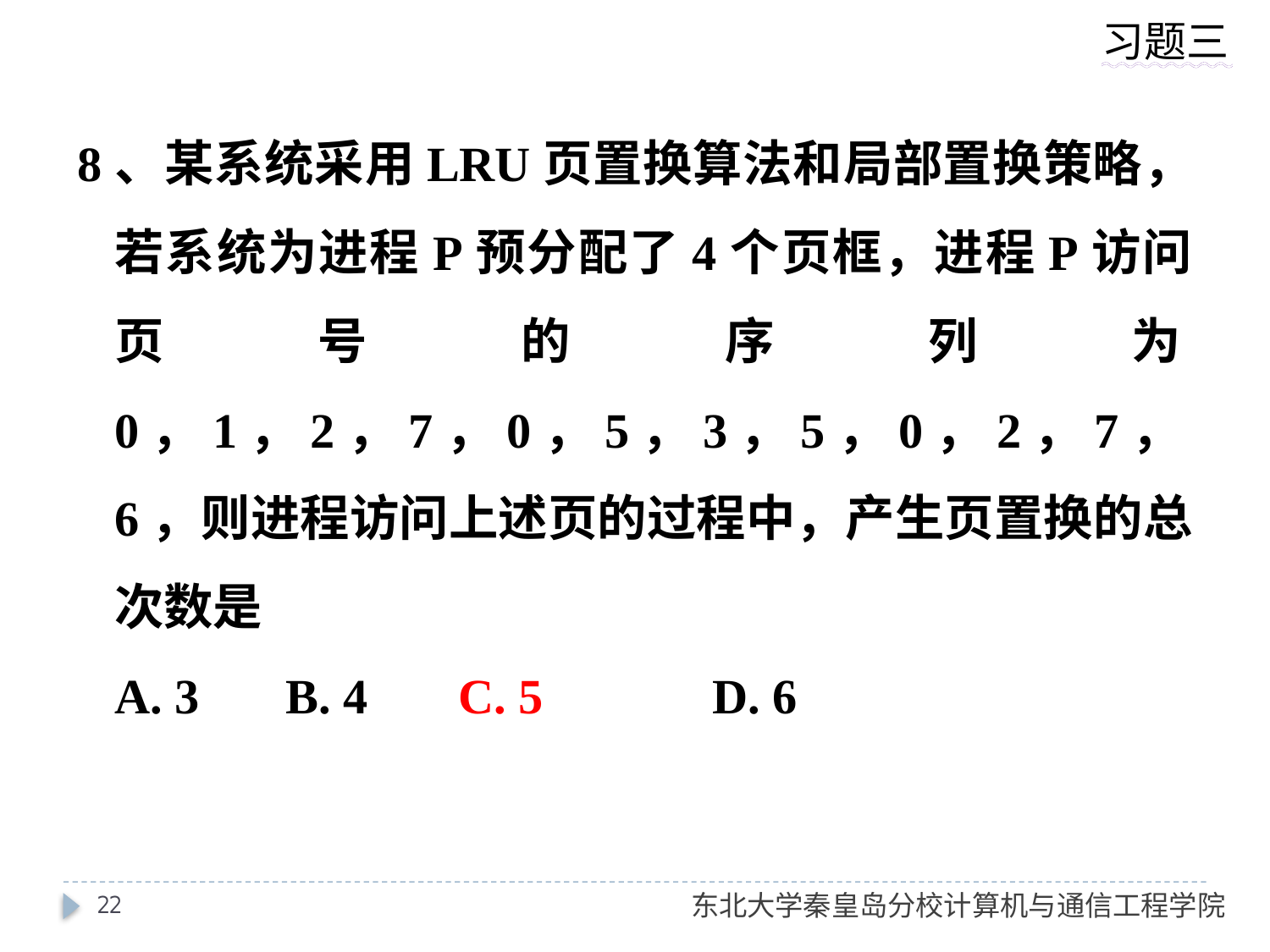

8、某系统采用LRU页置换算法和局部置换策略，若系统为进程P预分配了4个页框，进程P访问页号的序列为0，1，2，7，0，5，3，5，0，2，7，6，则进程访问上述页的过程中，产生页置换的总次数是
A. 3       B. 4   	C. 5    	D. 6

22